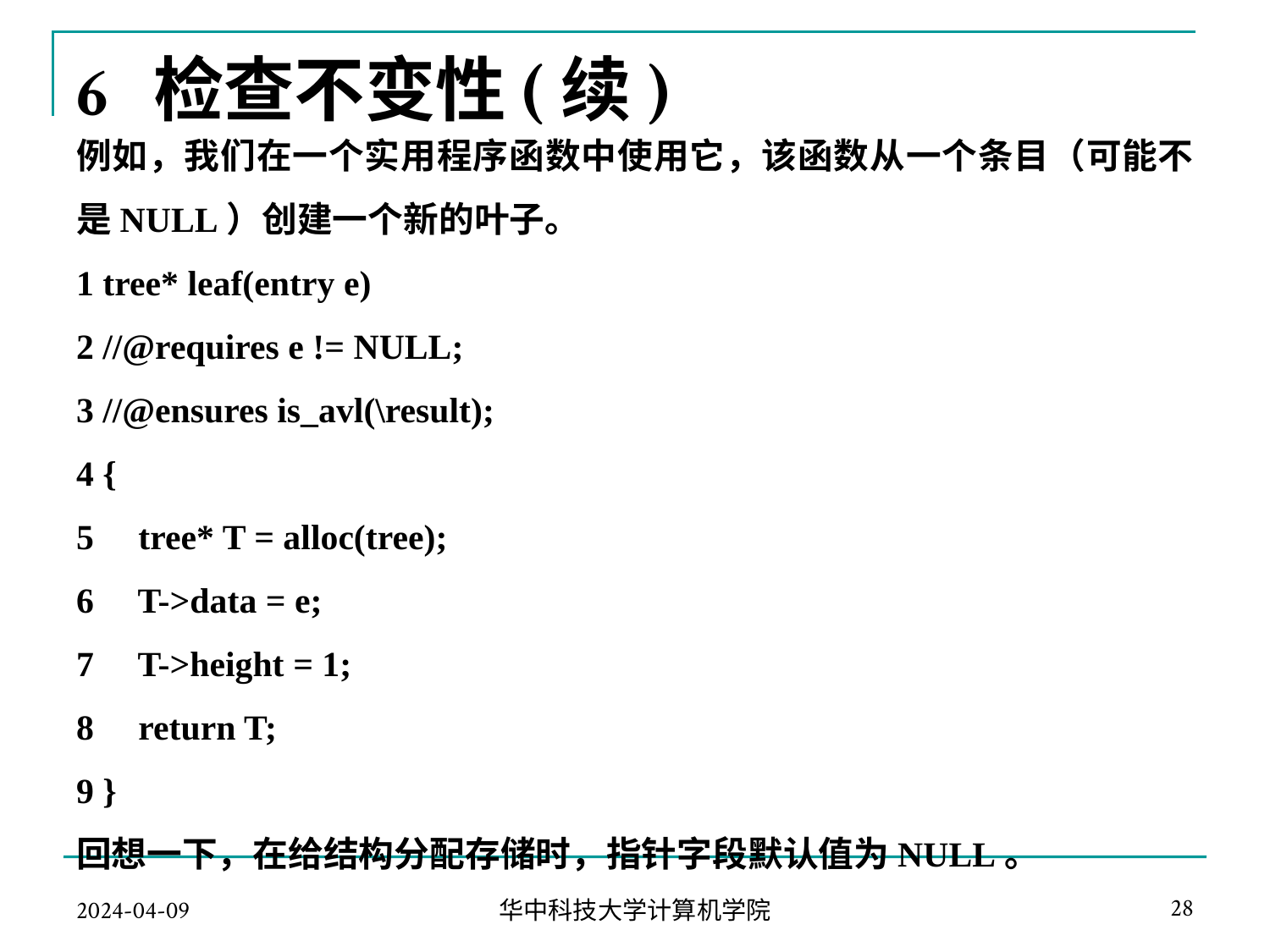

# 6  检查不变性(续)
例如，我们在一个实用程序函数中使用它，该函数从一个条目（可能不是NULL）创建一个新的叶子。
1 tree* leaf(entry e)
2 //@requires e != NULL;
3 //@ensures is_avl(\result);
4 {
5     tree* T = alloc(tree);
6     T->data = e;
7     T->height = 1;
8     return T;
9 }
回想一下，在给结构分配存储时，指针字段默认值为NULL。
2024-04-09
28
华中科技大学计算机学院